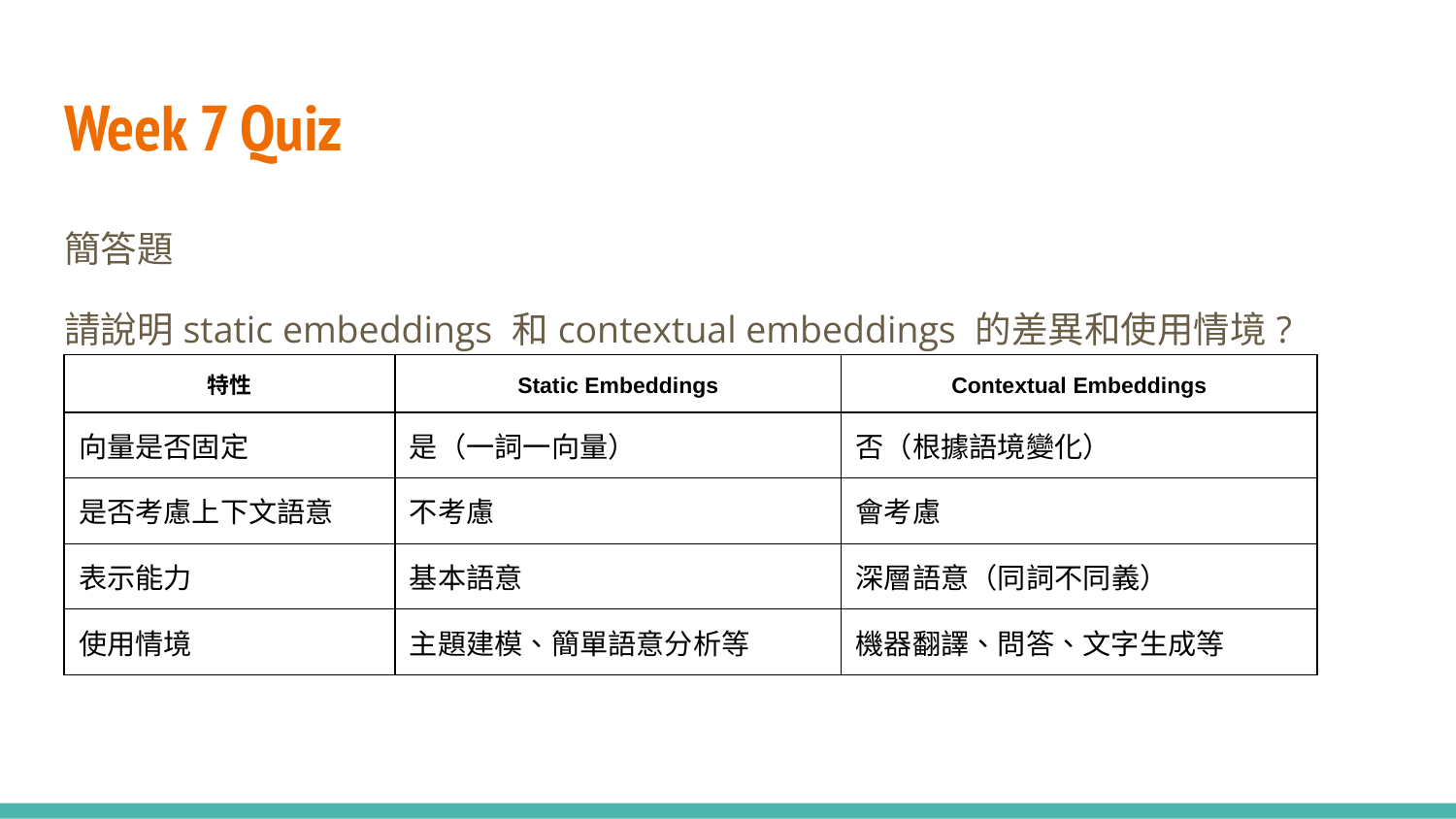

# Week 7 Quiz
簡答題
請說明static embeddings 和contextual embeddings 的差異和使用情境?
| 特性 | Static Embeddings | Contextual Embeddings |
| --- | --- | --- |
| 向量是否固定 | 是（一詞一向量） | 否（根據語境變化） |
| 是否考慮上下文語意 | 不考慮 | 會考慮 |
| 表示能力 | 基本語意 | 深層語意（同詞不同義） |
| 使用情境 | 主題建模、簡單語意分析等 | 機器翻譯、問答、文字生成等 |